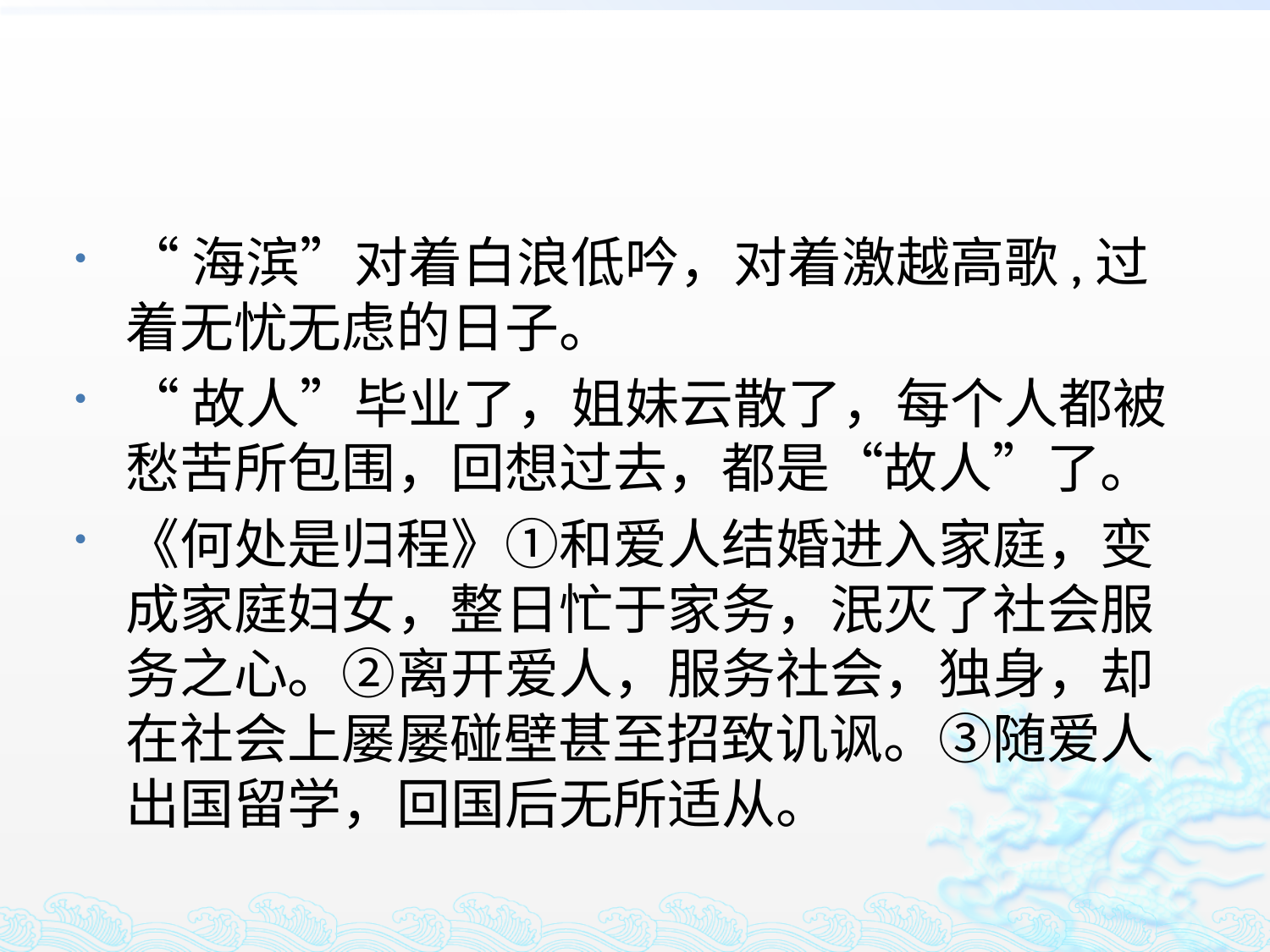

#
“海滨”对着白浪低吟，对着激越高歌,过着无忧无虑的日子。
“故人”毕业了，姐妹云散了，每个人都被愁苦所包围，回想过去，都是“故人”了。
《何处是归程》①和爱人结婚进入家庭，变成家庭妇女，整日忙于家务，泯灭了社会服务之心。②离开爱人，服务社会，独身，却在社会上屡屡碰壁甚至招致讥讽。③随爱人出国留学，回国后无所适从。